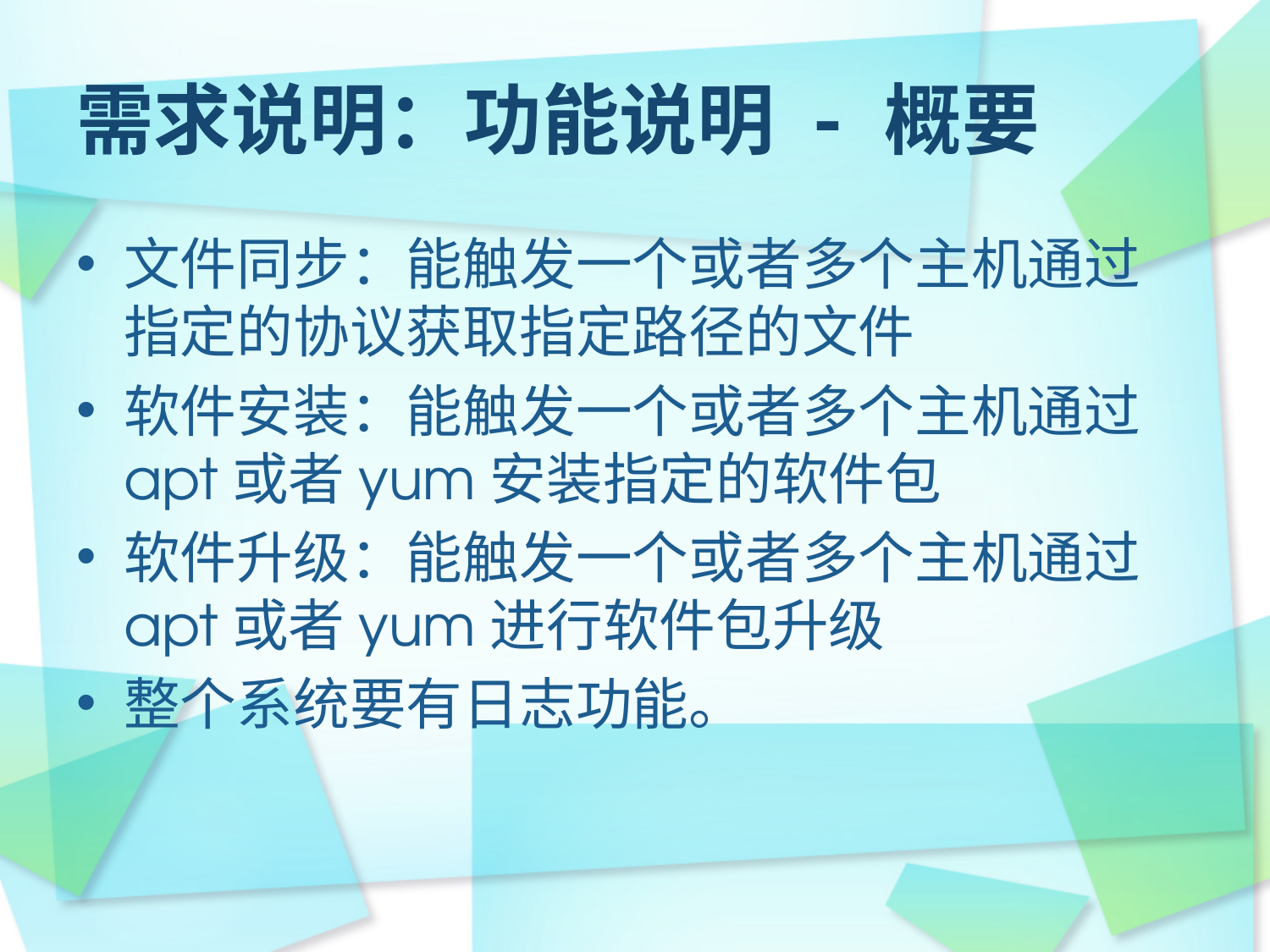

需求说明：功能说明 - 概要
文件同步：能触发一个或者多个主机通过指定的协议获取指定路径的文件
软件安装：能触发一个或者多个主机通过apt或者yum安装指定的软件包
软件升级：能触发一个或者多个主机通过apt或者yum进行软件包升级
整个系统要有日志功能。